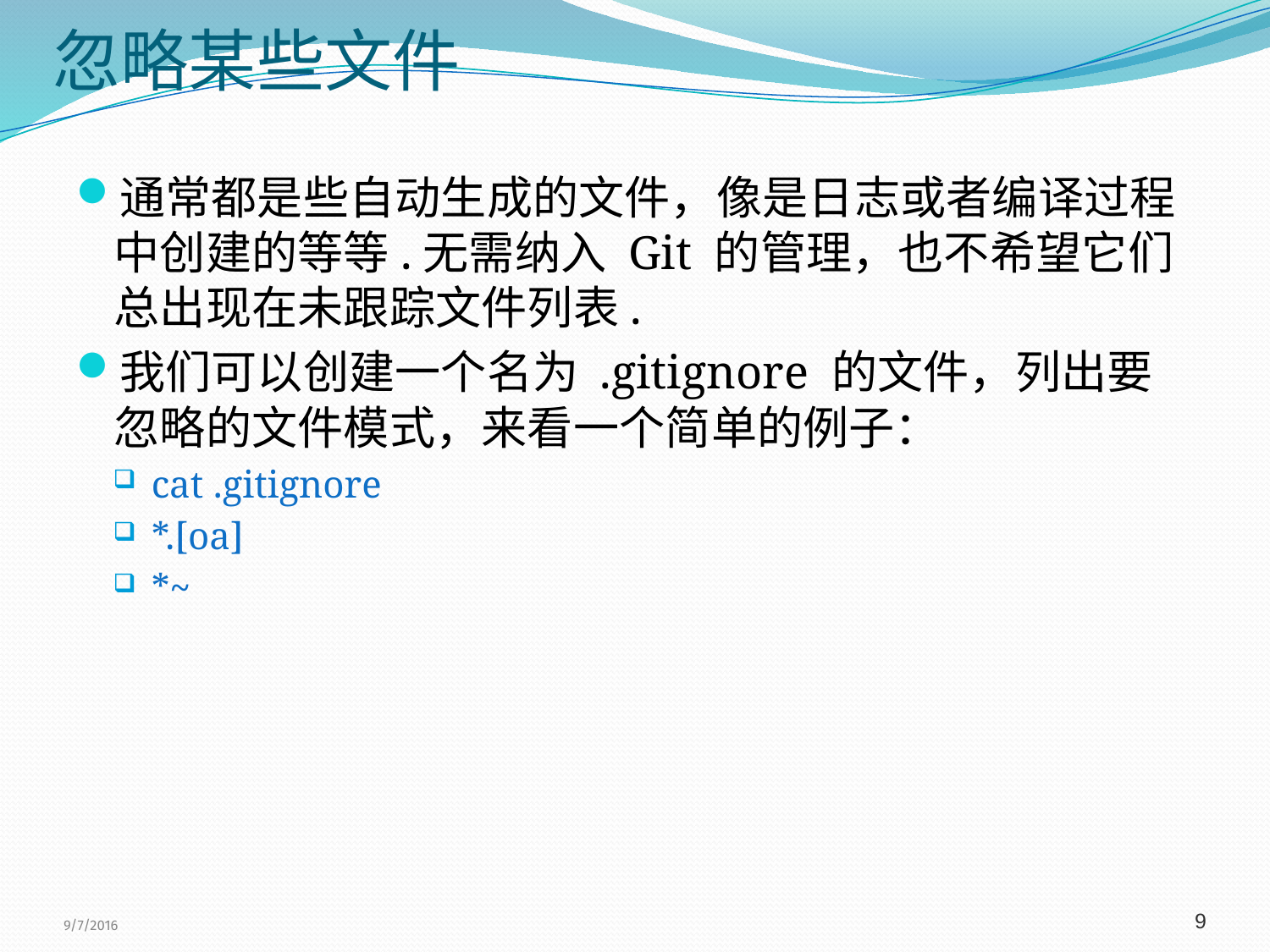

# 忽略某些文件
通常都是些自动生成的文件，像是日志或者编译过程中创建的等等.无需纳入 Git 的管理，也不希望它们总出现在未跟踪文件列表.
我们可以创建一个名为 .gitignore 的文件，列出要忽略的文件模式，来看一个简单的例子：
cat .gitignore
*.[oa]
*~

9/7/2016
9